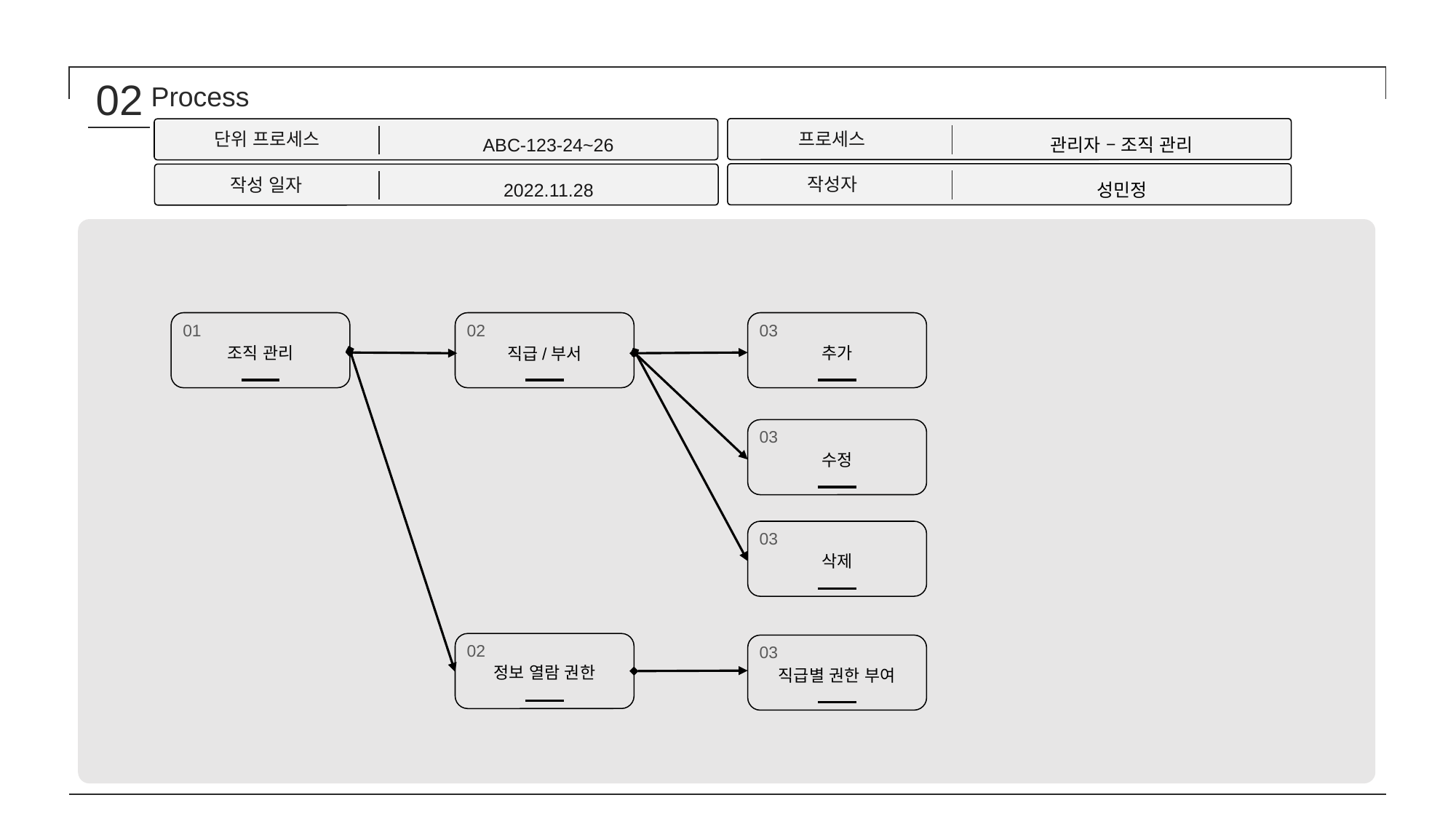

02
Process

프로세스
관리자 – 조직 관리

단위 프로세스
ABC-123-24~26

작성자
성민정

작성 일자
2022.11.28

01
조직 관리

02
직급/부서

03
추가

03
수정

03
삭제

02
정보 열람 권한

03
직급별 권한 부여